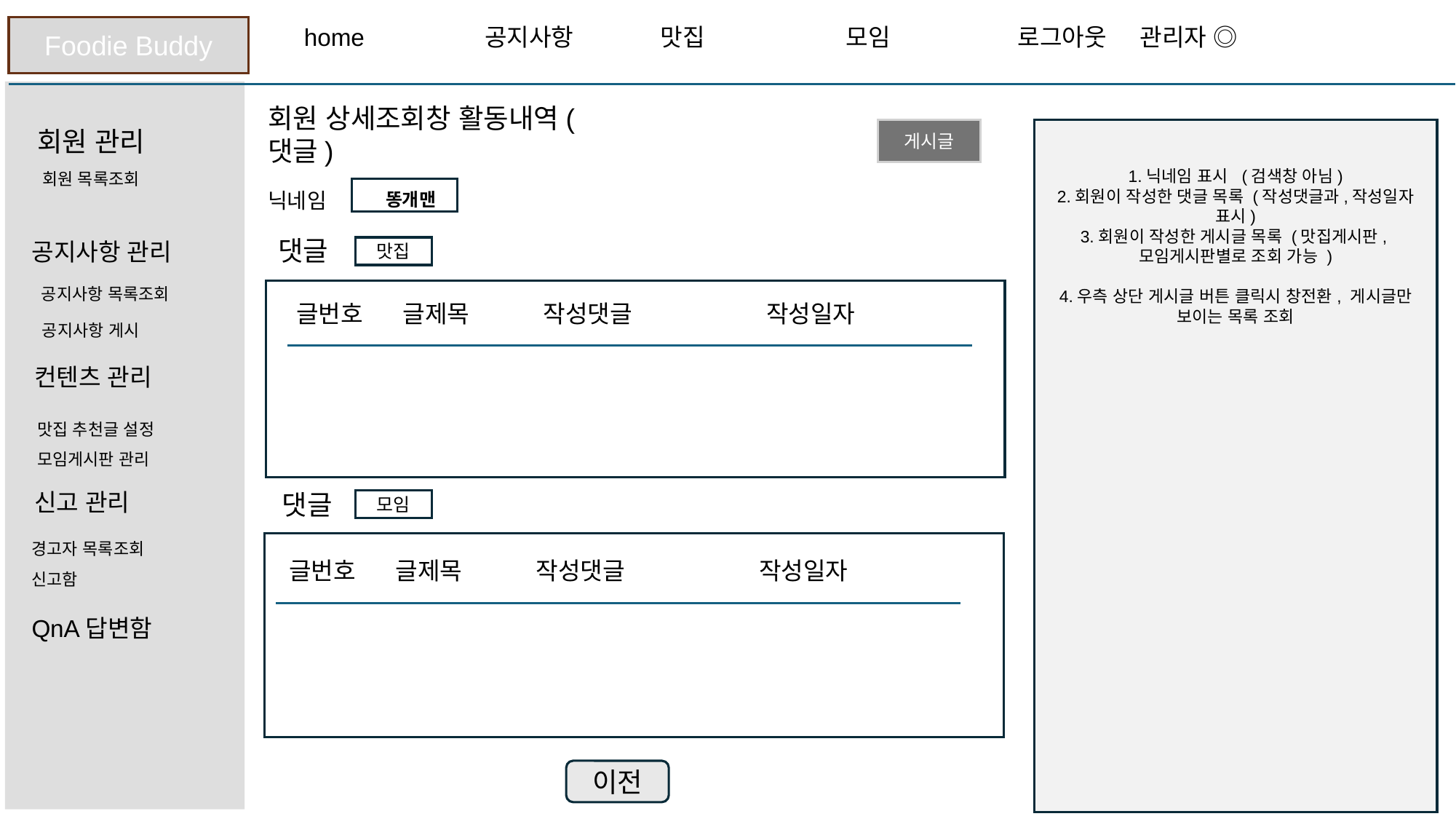

Foodie Buddy
        home                 공지사항             맛집                     모임                   로그아웃     관리자 ◎

회원 상세조회창 활동내역(댓글)
회원 관리
게시글
1.닉네임 표시  (검색창 아님)
2.회원이 작성한 댓글 목록 (작성댓글과,작성일자
표시)
3.회원이 작성한 게시글 목록 (맛집게시판,모임게시판별로 조회 가능 )

4.우측 상단 게시글 버튼 클릭시 창전환, 게시글만 보이는 목록 조회

회원 목록조회
d똥개맨
닉네임
댓글
공지사항 관리
맛집
공지사항 목록조회

글번호      글제목           작성댓글                    작성일자
공지사항 게시
컨텐츠 관리
맛집 추천글 설정
모임게시판 관리
신고 관리
댓글
모임
경고자 목록조회

글번호      글제목           작성댓글                    작성일자
신고함
QnA답변함
이전